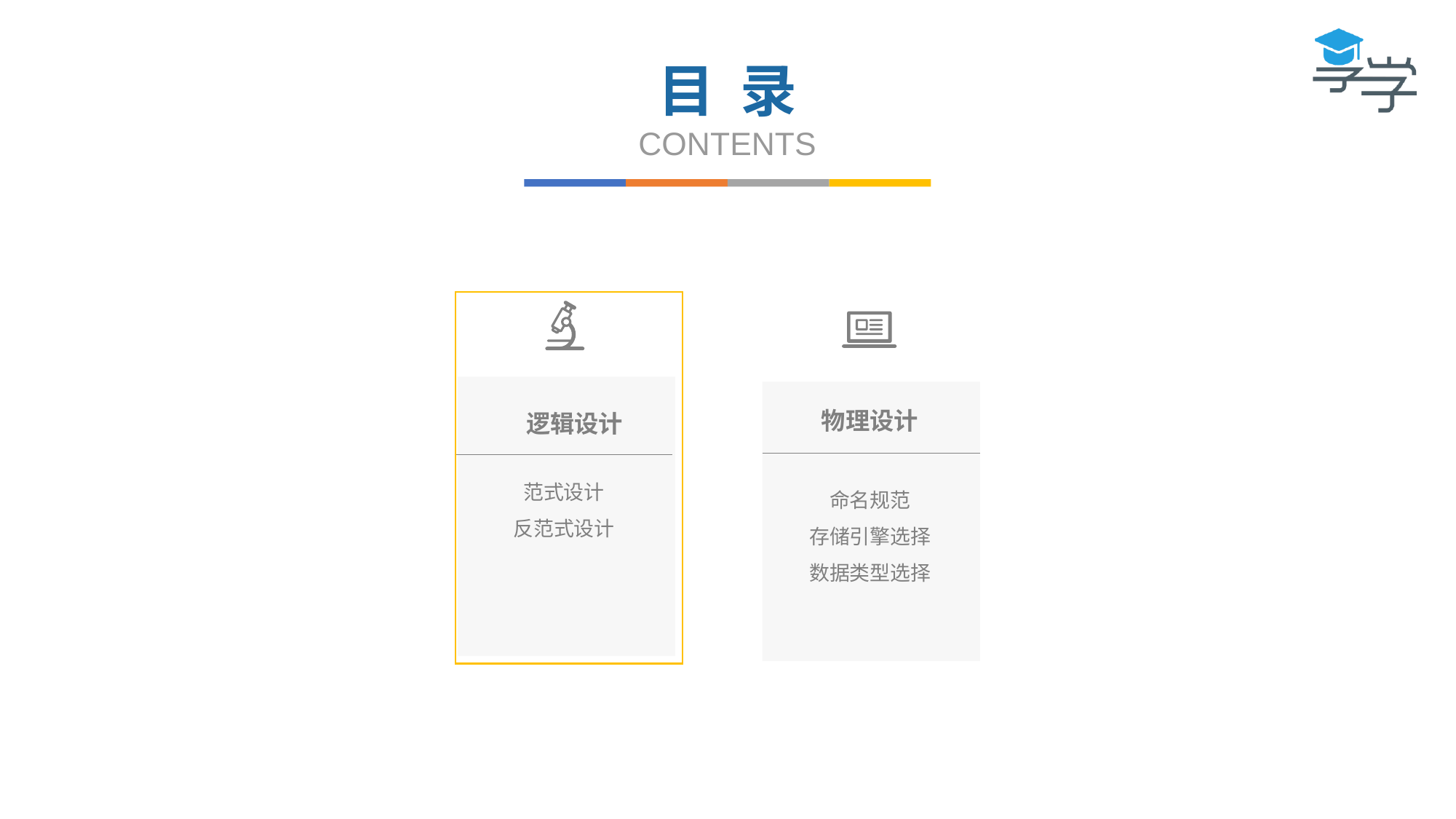

目  录
CONTENTS

物理设计
逻辑设计
范式设计
反范式设计

命名规范
存储引擎选择
数据类型选择